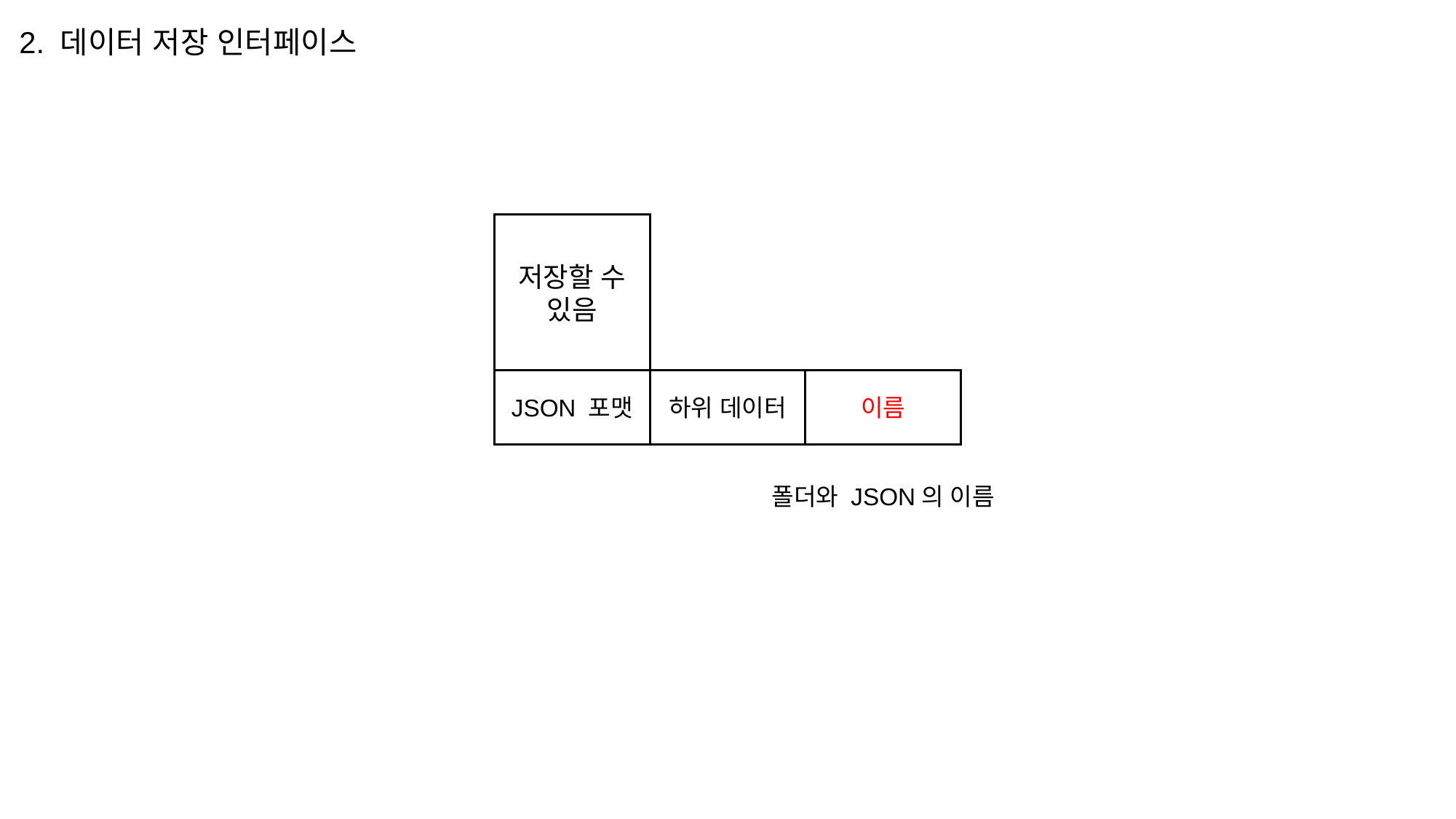

2. 데이터 저장 인터페이스
저장할 수 있음
JSON 포맷
하위 데이터
이름
폴더와 JSON의 이름